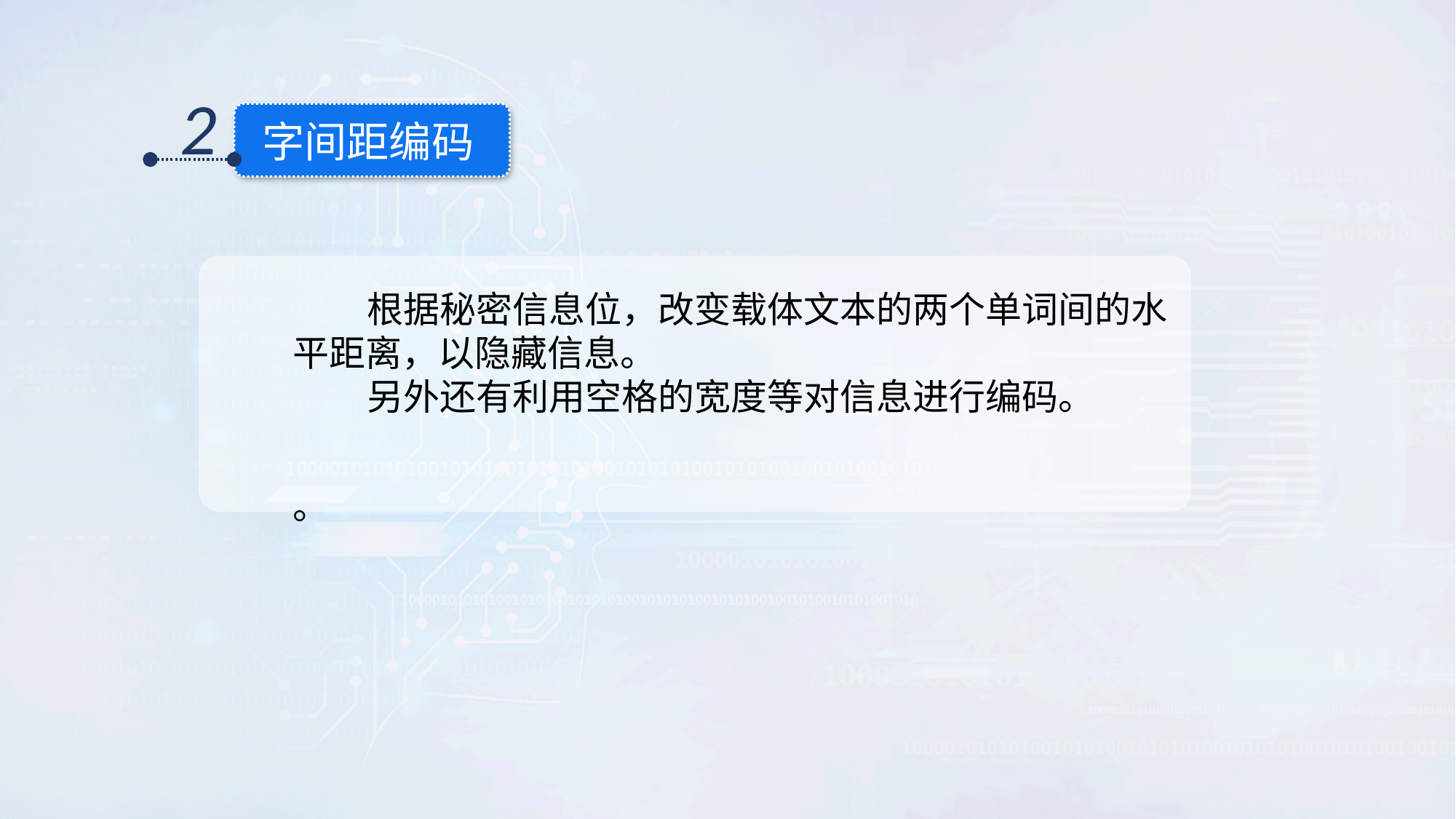

2

字间距编码

        根据秘密信息位，改变载体文本的两个单词间的水平距离，以隐藏信息。
        另外还有利用空格的宽度等对信息进行编码。

。